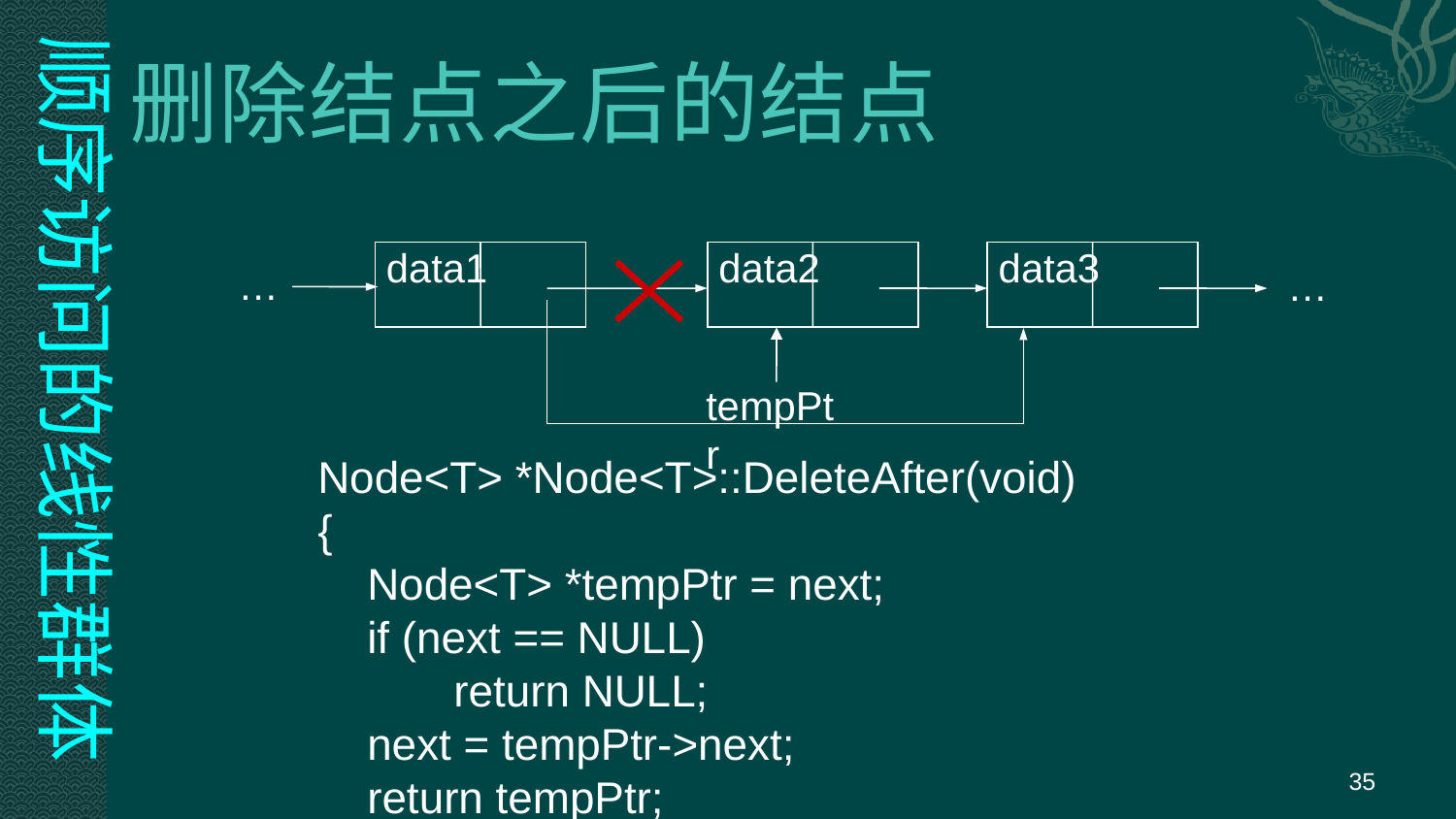

顺序访问的线性群体
# 删除结点之后的结点
 data1

 data2

 data3

…
…

tempPtr
Node<T> *Node<T>::DeleteAfter(void)
{
    Node<T> *tempPtr = next;
    if (next == NULL)
           return NULL;
    next = tempPtr->next;
    return tempPtr;
}

35